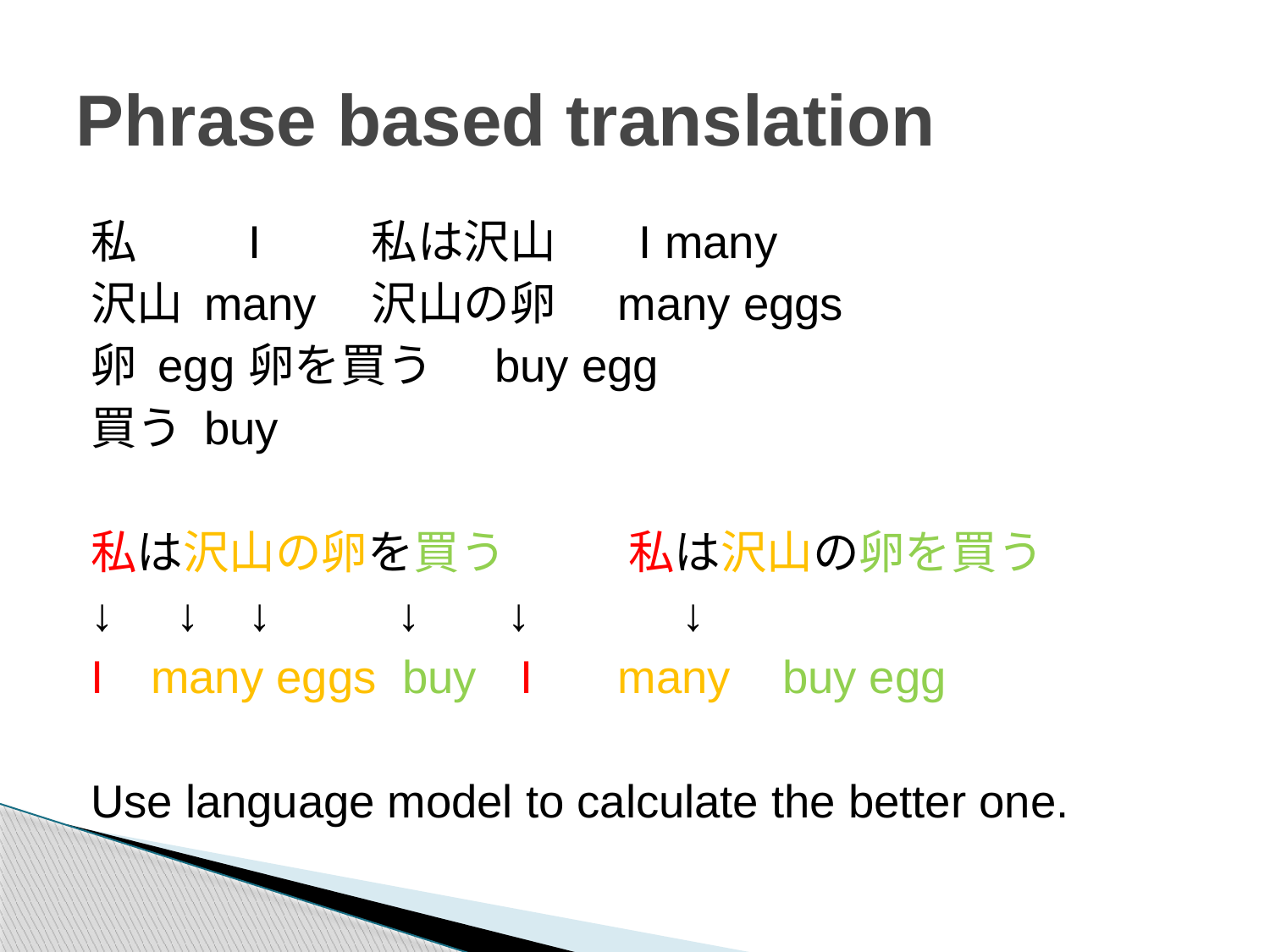

# Phrase based translation
私	I		私は沢山	 I many
沢山 many 	沢山の卵	many eggs
卵 egg		卵を買う	buy egg
買う buy

私は沢山の卵を買う	 私は沢山の卵を買う
↓		    ↓		↓    	  ↓	 ↓ 	     ↓
I	  many eggs  buy	  I	many    buy egg

Use language model to calculate the better one.